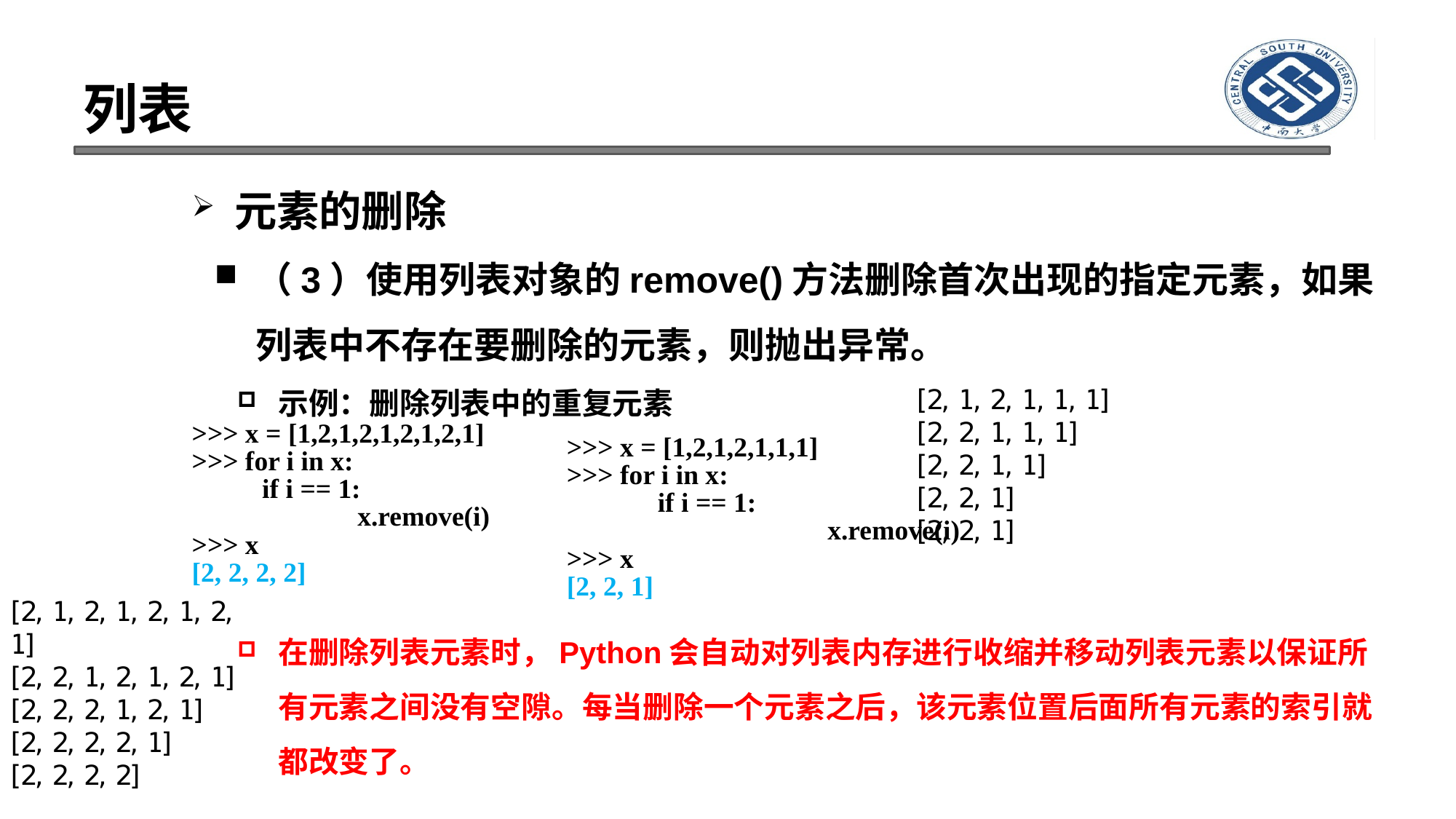

# 列表
元素的删除
（3）使用列表对象的remove()方法删除首次出现的指定元素，如果列表中不存在要删除的元素，则抛出异常。
示例：删除列表中的重复元素
>>> x = [1,2,1,2,1,2,1,2,1]
>>> for i in x:
	    if i == 1:
		  x.remove(i)
>>> x
[2, 2, 2, 2]

在删除列表元素时，Python会自动对列表内存进行收缩并移动列表元素以保证所有元素之间没有空隙。每当删除一个元素之后，该元素位置后面所有元素的索引就都改变了。

[2, 1, 2, 1, 1, 1]
[2, 2, 1, 1, 1]
[2, 2, 1, 1]
[2, 2, 1]
[2, 2, 1]
>>> x = [1,2,1,2,1,1,1]
>>> for i in x:
	       if i == 1:
			x.remove(i)
>>> x
[2, 2, 1]
[2, 1, 2, 1, 2, 1, 2, 1]
[2, 2, 1, 2, 1, 2, 1]
[2, 2, 2, 1, 2, 1]
[2, 2, 2, 2, 1]
[2, 2, 2, 2]